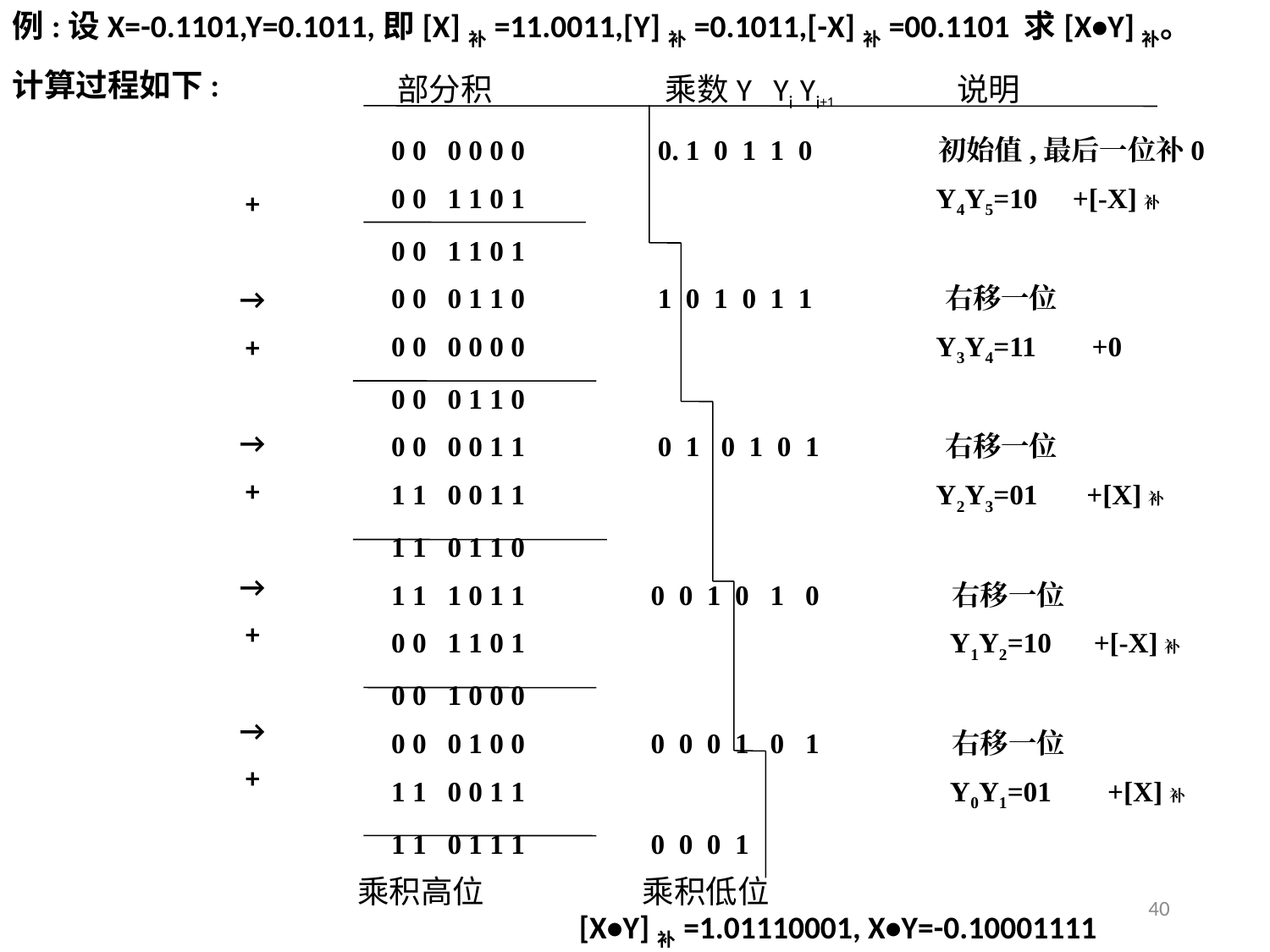

例:设X=-0.1101,Y=0.1011,即[X]补=11.0011,[Y]补=0.1011,[-X]补=00.1101 求[X•Y]补。
计算过程如下:
部分积                        乘数Y   Yi Yi+1                说明

0 0   0 0 0 0                   0. 1  0  1  1  0                 初始值,最后一位补0
0 0   1 1 0 1                                                           Y4Y5=10     +[-X]补
0 0   1 1 0 1
0 0   0 1 1 0                   1  0  1  0  1  1                  右移一位
0 0   0 0 0 0                                                           Y3Y4=11        +0
0 0   0 1 1 0
0 0   0 0 1 1                   0  1   0  1  0  1                 右移一位
1 1   0 0 1 1                                                           Y2Y3=01       +[X]补
1 1   0 1 1 0
1 1   1 0 1 1                  0  0  1  0   1   0                  右移一位
0 0   1 1 0 1                                                             Y1Y2=10      +[-X]补
0 0   1 0 0 0
0 0   0 1 0 0                  0  0  0  1   0   1                  右移一位
1 1   0 0 1 1                                                             Y0Y1=01        +[X]补
1 1   0 1 1 1                  0  0  0  1
+

→
+

→
+

→
+

→
+

乘积高位                      乘积低位
40
[X•Y]补=1.01110001, X•Y=-0.10001111